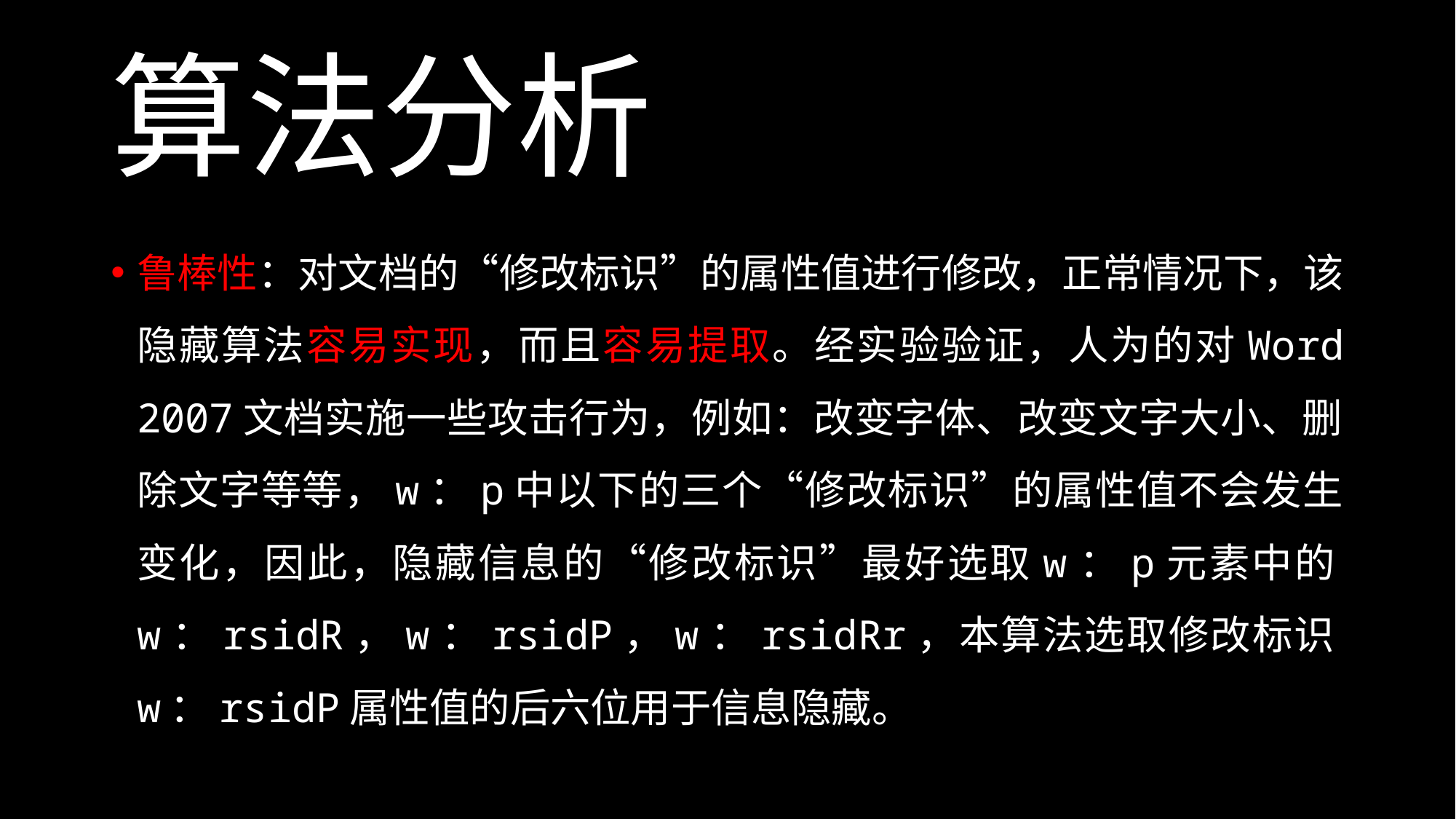

# 算法分析
鲁棒性：对文档的“修改标识”的属性值进行修改，正常情况下，该隐藏算法容易实现，而且容易提取。经实验验证，人为的对Word 2007文档实施一些攻击行为，例如：改变字体、改变文字大小、删除文字等等，w：p中以下的三个“修改标识”的属性值不会发生变化，因此，隐藏信息的“修改标识”最好选取w：p元素中的w：rsidR，w：rsidP，w：rsidRr，本算法选取修改标识w：rsidP属性值的后六位用于信息隐藏。